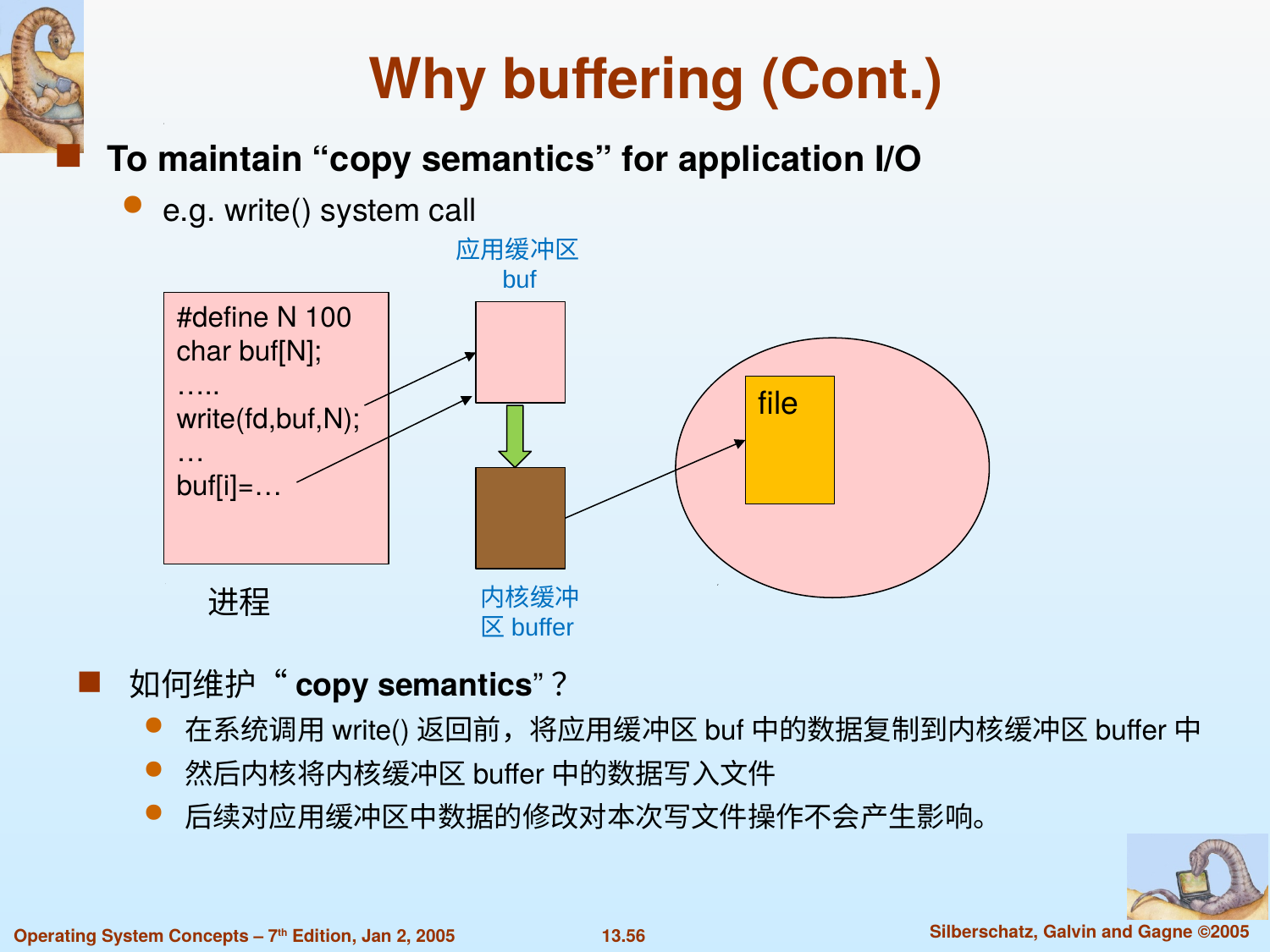

Why buffering (Cont.)
To maintain “copy semantics” for application I/O
e.g. write() system call
应用缓冲区
buf
#define N 100
char buf[N];
…..
write(fd,buf,N);
…
buf[i]=…

file

内核缓冲区buffer
进程
如何维护“copy semantics”？
在系统调用write()返回前，将应用缓冲区buf中的数据复制到内核缓冲区buffer中
然后内核将内核缓冲区buffer中的数据写入文件
后续对应用缓冲区中数据的修改对本次写文件操作不会产生影响。